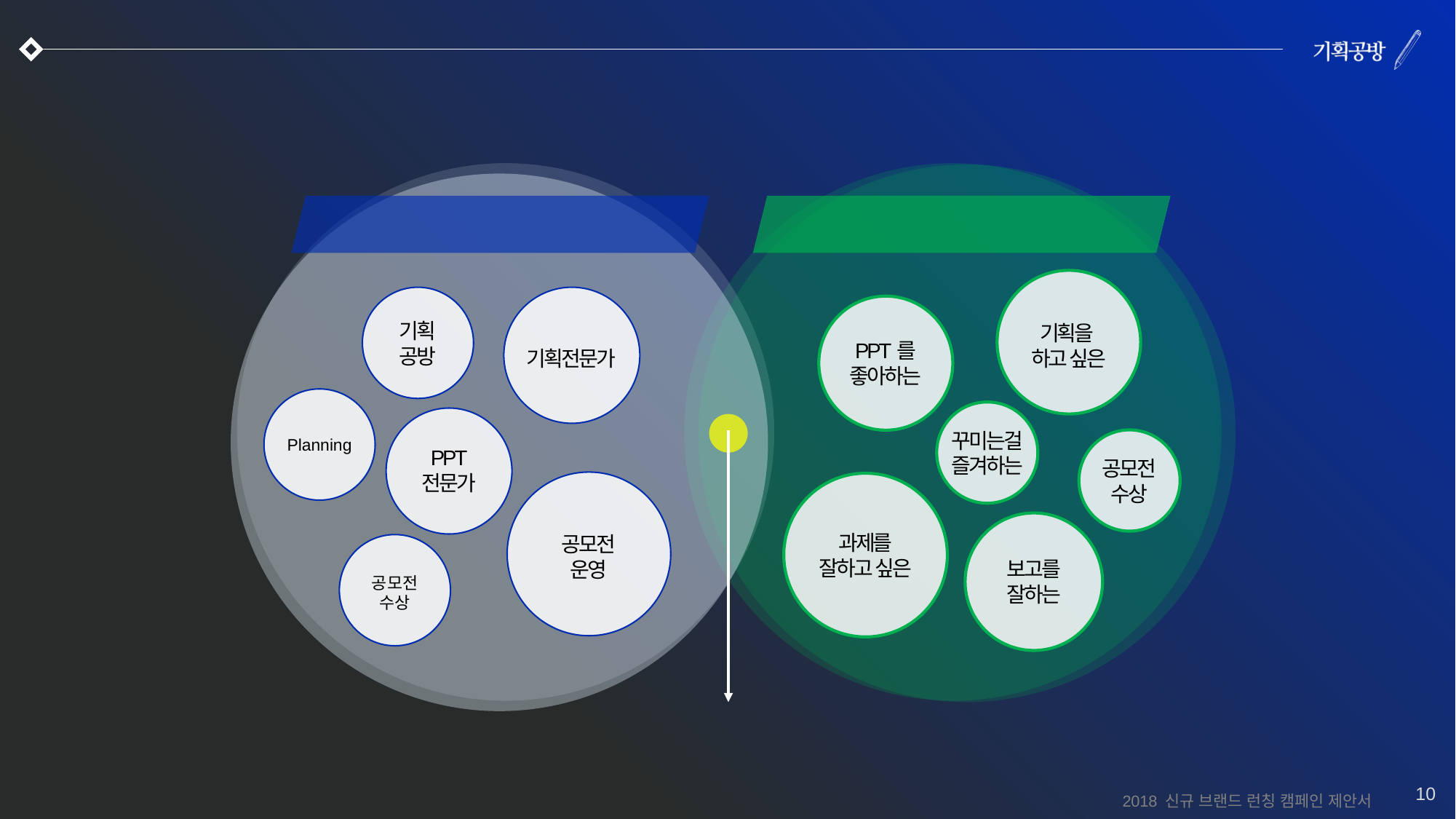

타깃 분석
우리 브랜드와 20대 타깃이  공감할 수 있는 포인트는?

20대 타깃

신규 브랜드

기획을
하고 싶은

기획
공방

PPT를
좋아하는
기획전문가

Planning

꾸미는걸
즐겨하는

PPT
전문가

공모전
수상

공모전
운영

과제를
잘하고 싶은

보고를
잘하는

공모전
수상
우리와 타깃만이 공감할 수 있는
공감포인트
10